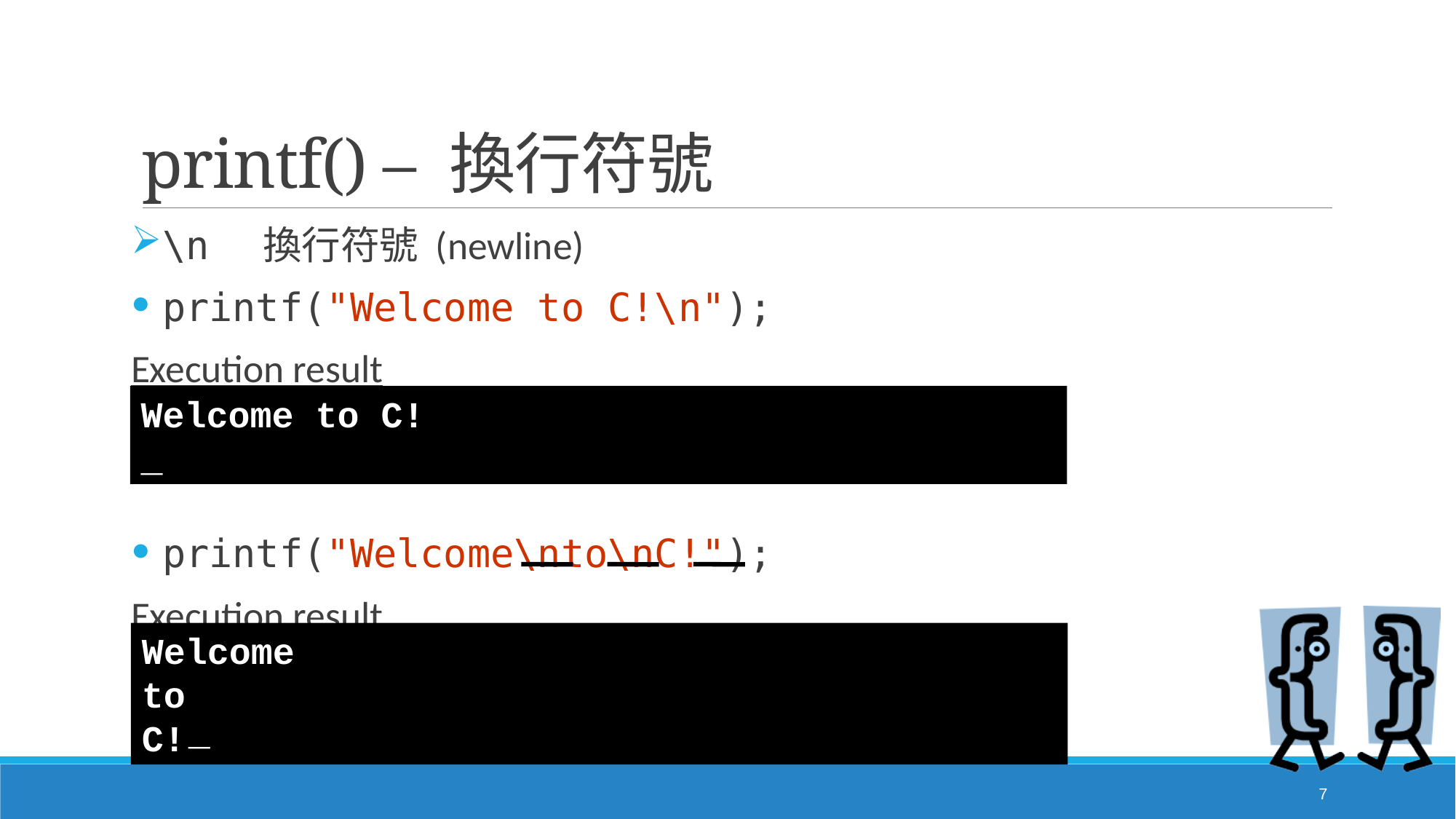

# printf() – 換行符號
\n	換行符號 (newline)
printf("Welcome to C!\n");
Execution result

printf("Welcome\nto\nC!");
Execution result

Welcome to C!
_

Welcome
to
C!
_
7